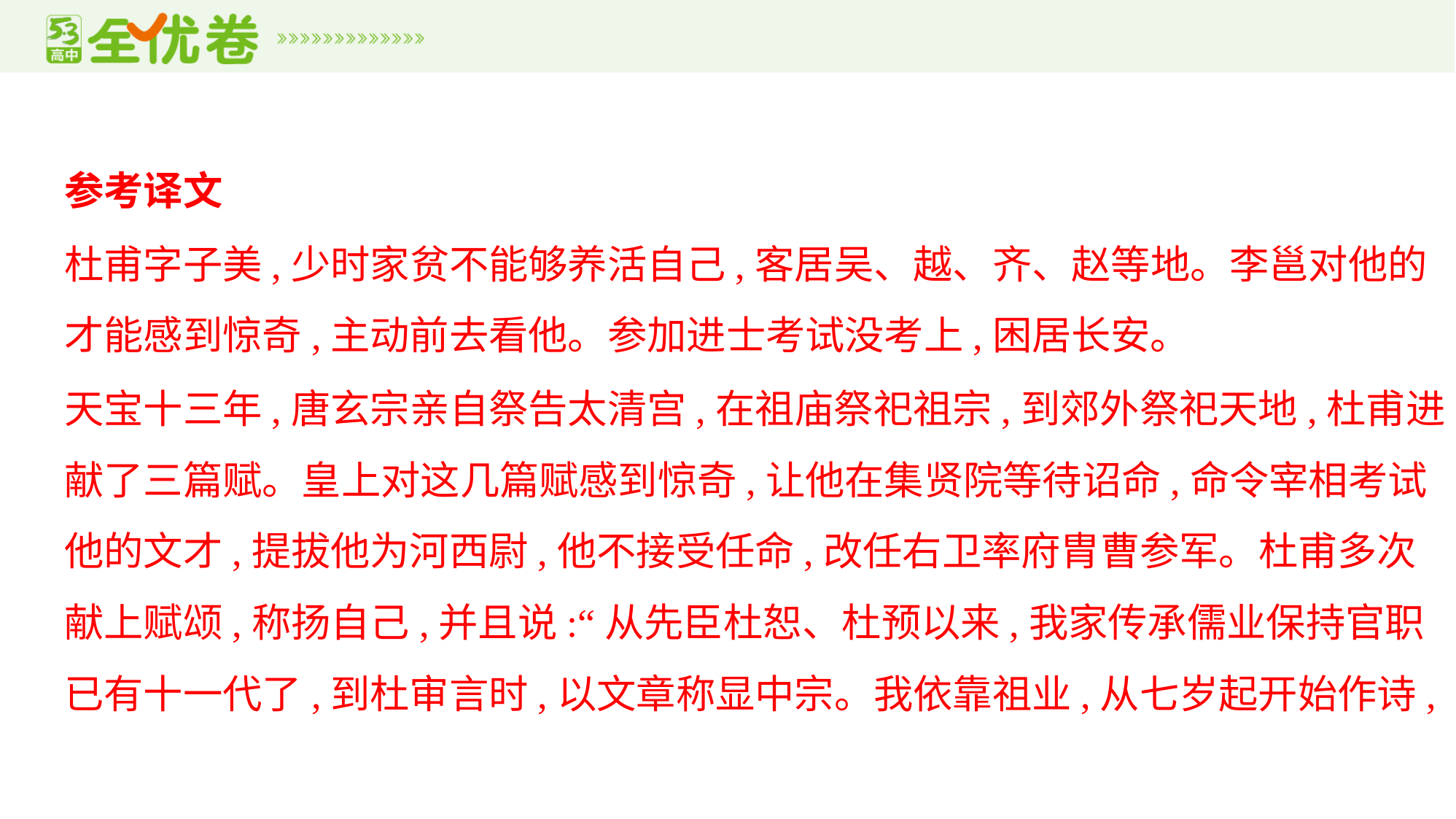

参考译文
杜甫字子美,少时家贫不能够养活自己,客居吴、越、齐、赵等地。李邕对他的
才能感到惊奇,主动前去看他。参加进士考试没考上,困居长安。
天宝十三年,唐玄宗亲自祭告太清宫,在祖庙祭祀祖宗,到郊外祭祀天地,杜甫进
献了三篇赋。皇上对这几篇赋感到惊奇,让他在集贤院等待诏命,命令宰相考试
他的文才,提拔他为河西尉,他不接受任命,改任右卫率府胄曹参军。杜甫多次
献上赋颂,称扬自己,并且说:“从先臣杜恕、杜预以来,我家传承儒业保持官职
已有十一代了,到杜审言时,以文章称显中宗。我依靠祖业,从七岁起开始作诗,